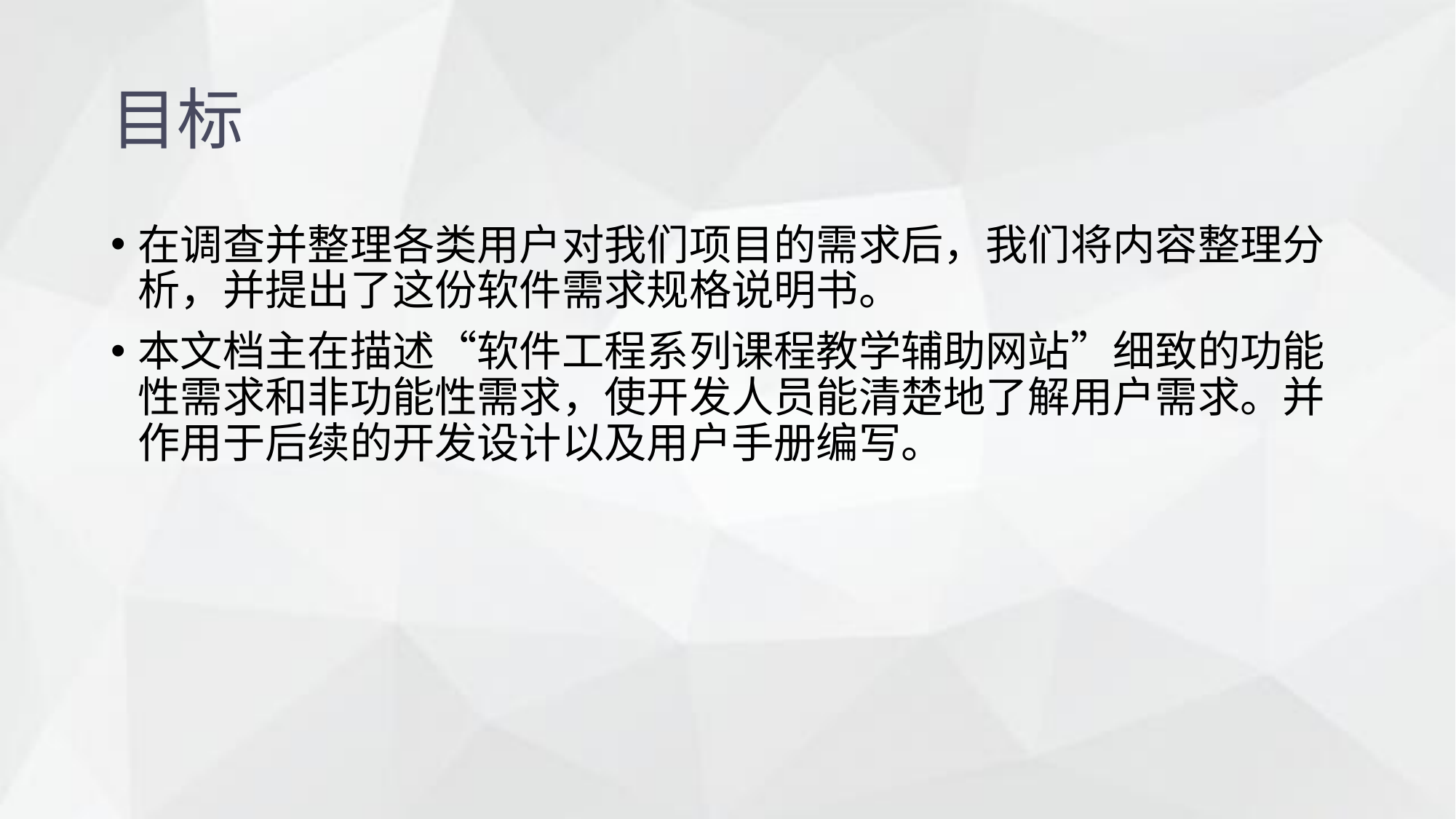

目标
在调查并整理各类用户对我们项目的需求后，我们将内容整理分析，并提出了这份软件需求规格说明书。
本文档主在描述“软件工程系列课程教学辅助网站”细致的功能性需求和非功能性需求，使开发人员能清楚地了解用户需求。并作用于后续的开发设计以及用户手册编写。